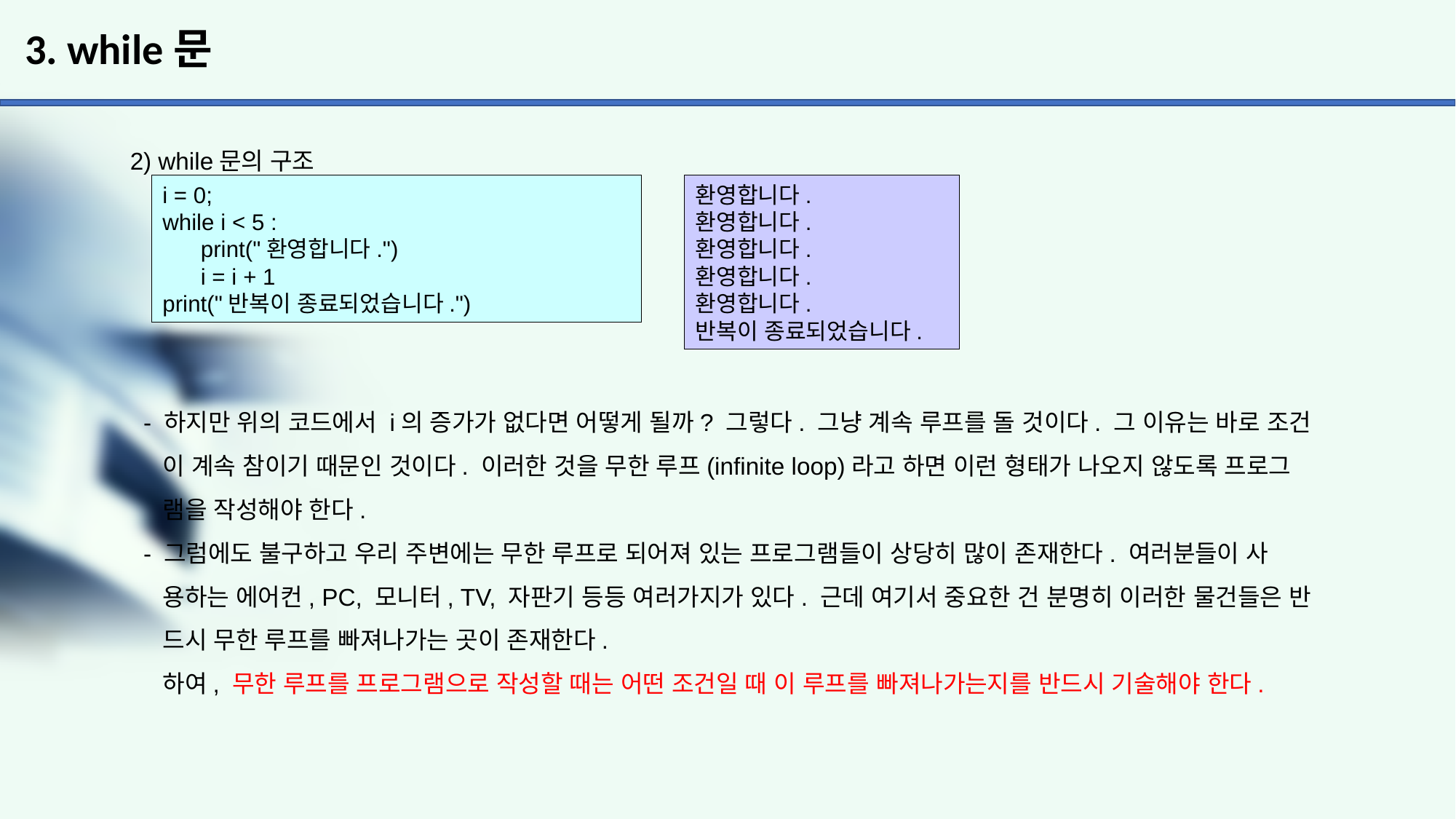

# 3. while문
2) while문의 구조

  - 하지만 위의 코드에서 i의 증가가 없다면 어떻게 될까? 그렇다. 그냥 계속 루프를 돌 것이다. 그 이유는 바로 조건
    이 계속 참이기 때문인 것이다. 이러한 것을 무한 루프(infinite loop)라고 하면 이런 형태가 나오지 않도록 프로그
    램을 작성해야 한다.
  - 그럼에도 불구하고 우리 주변에는 무한 루프로 되어져 있는 프로그램들이 상당히 많이 존재한다. 여러분들이 사
    용하는 에어컨, PC, 모니터, TV, 자판기 등등 여러가지가 있다. 근데 여기서 중요한 건 분명히 이러한 물건들은 반
    드시 무한 루프를 빠져나가는 곳이 존재한다.
    하여, 무한 루프를 프로그램으로 작성할 때는 어떤 조건일 때 이 루프를 빠져나가는지를 반드시 기술해야 한다.

i = 0;
while i < 5 :
      print("환영합니다.")
      i = i + 1
print("반복이 종료되었습니다.")
환영합니다.
환영합니다.
환영합니다.
환영합니다.
환영합니다.
반복이 종료되었습니다.